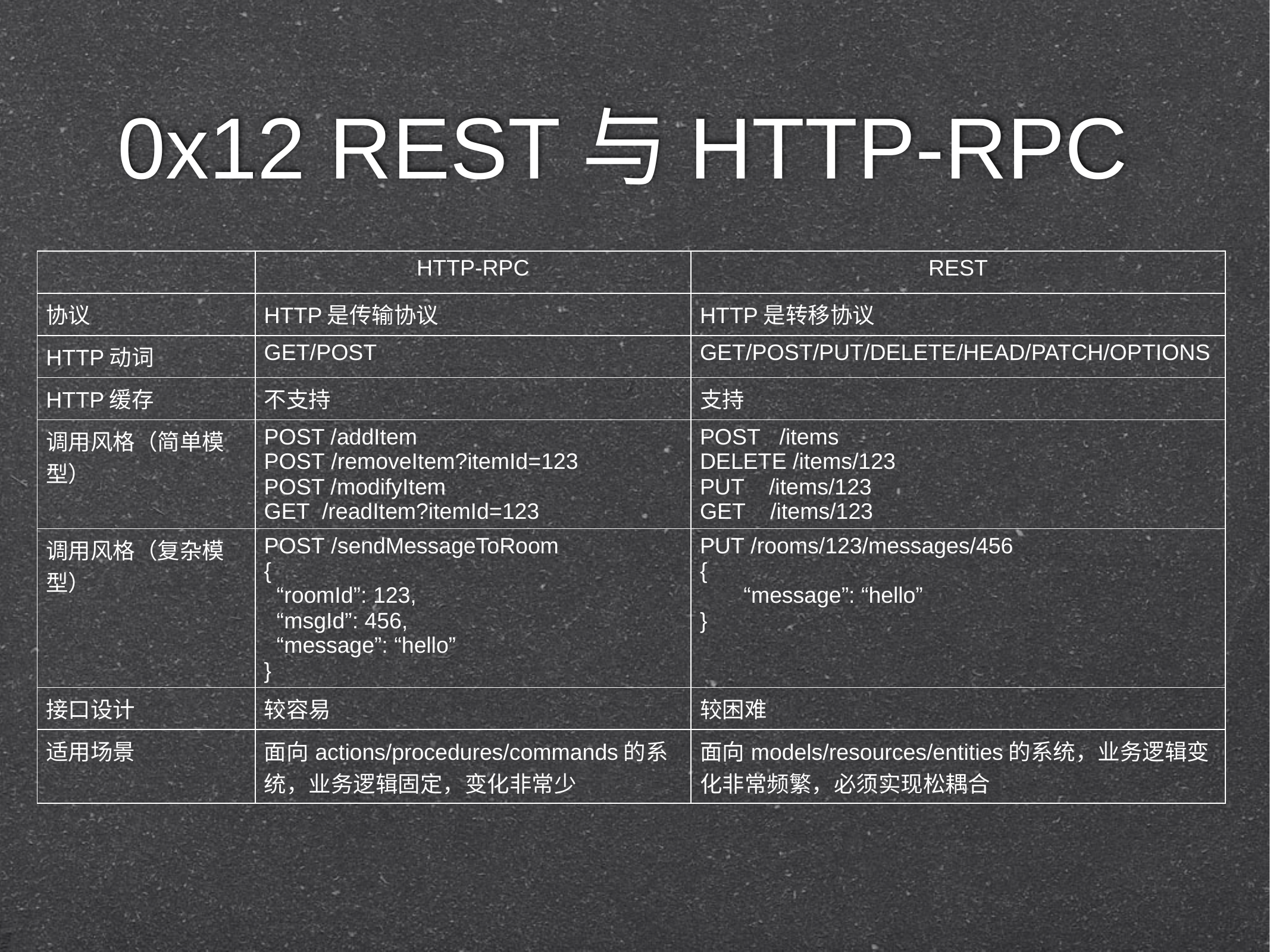

# 0x12 REST与HTTP-RPC
|  | HTTP-RPC | REST |
| --- | --- | --- |
| 协议 | HTTP是传输协议 | HTTP是转移协议 |
| HTTP动词 | GET/POST | GET/POST/PUT/DELETE/HEAD/PATCH/OPTIONS |
| HTTP缓存 | 不支持 | 支持 |
| 调用风格（简单模型） | POST /addItem POST /removeItem?itemId=123 POST /modifyItem GET /readItem?itemId=123 | POST /items DELETE /items/123 PUT /items/123 GET /items/123 |
| 调用风格（复杂模型） | POST /sendMessageToRoom { “roomId”: 123, “msgId”: 456, “message”: “hello” } | PUT /rooms/123/messages/456 { “message”: “hello” } |
| 接口设计 | 较容易 | 较困难 |
| 适用场景 | 面向actions/procedures/commands的系统，业务逻辑固定，变化非常少 | 面向models/resources/entities的系统，业务逻辑变化非常频繁，必须实现松耦合 |